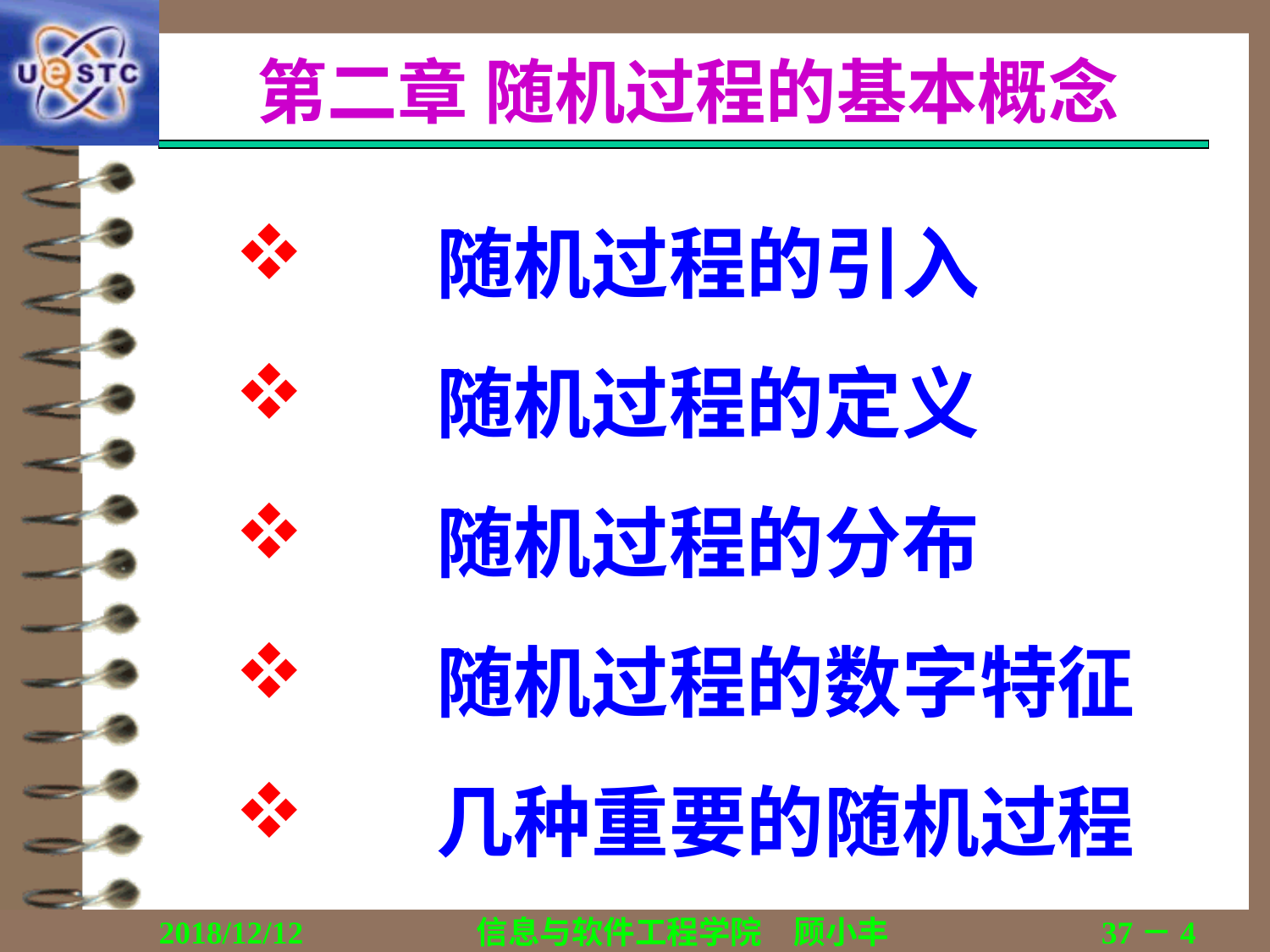

# 第二章 随机过程的基本概念
	随机过程的引入
	随机过程的定义
	随机过程的分布
	随机过程的数字特征
	几种重要的随机过程
2018/12/12
信息与软件工程学院　顾小丰
37－4